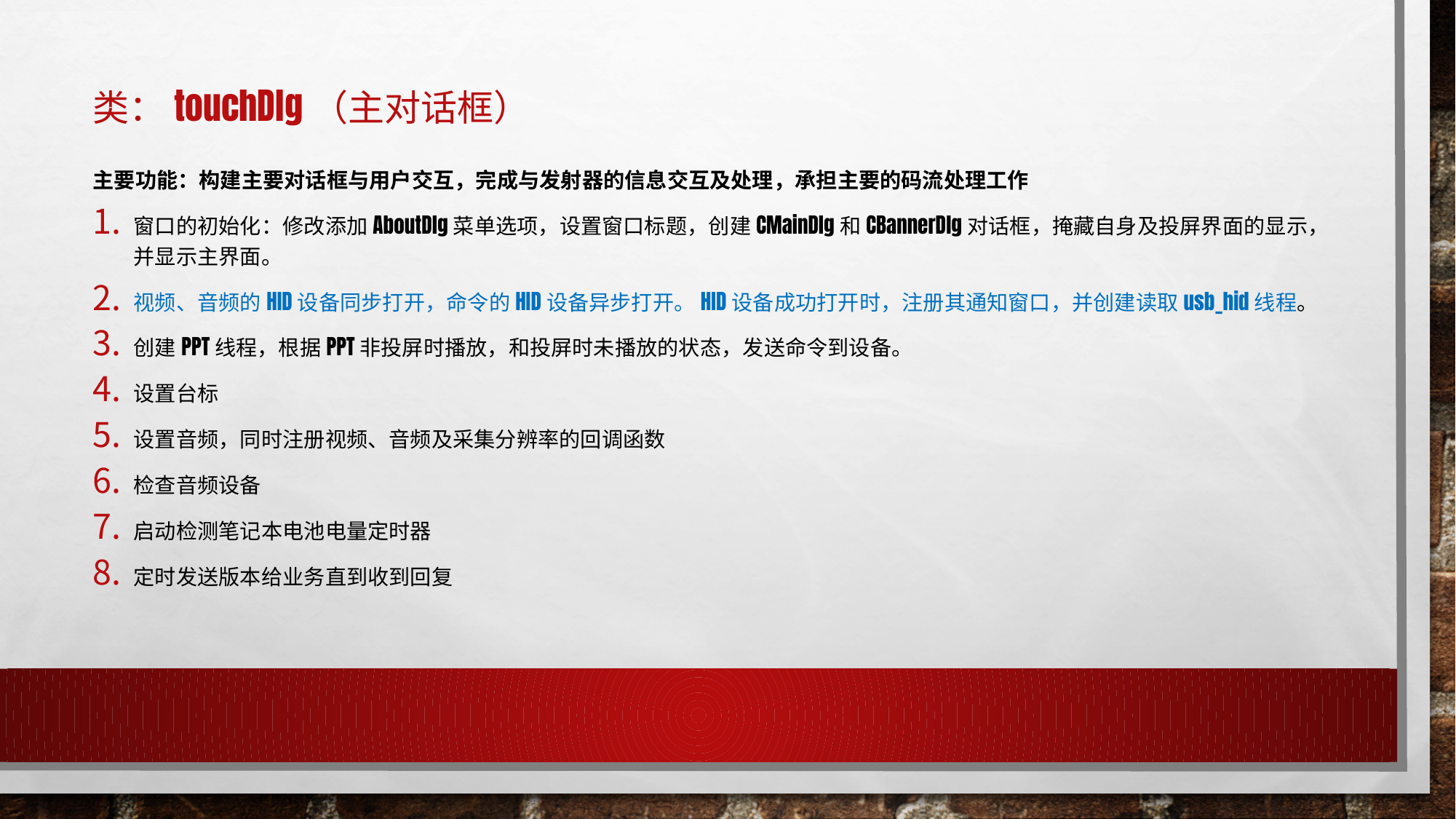

# 类：touchDlg（主对话框）
主要功能：构建主要对话框与用户交互，完成与发射器的信息交互及处理，承担主要的码流处理工作
窗口的初始化：修改添加AboutDlg菜单选项，设置窗口标题，创建CMainDlg和CBannerDlg对话框，掩藏自身及投屏界面的显示，并显示主界面。
视频、音频的HID设备同步打开，命令的HID设备异步打开。HID设备成功打开时，注册其通知窗口，并创建读取usb_hid线程。
创建PPT线程，根据PPT非投屏时播放，和投屏时未播放的状态，发送命令到设备。
设置台标
设置音频，同时注册视频、音频及采集分辨率的回调函数
检查音频设备
启动检测笔记本电池电量定时器
定时发送版本给业务直到收到回复